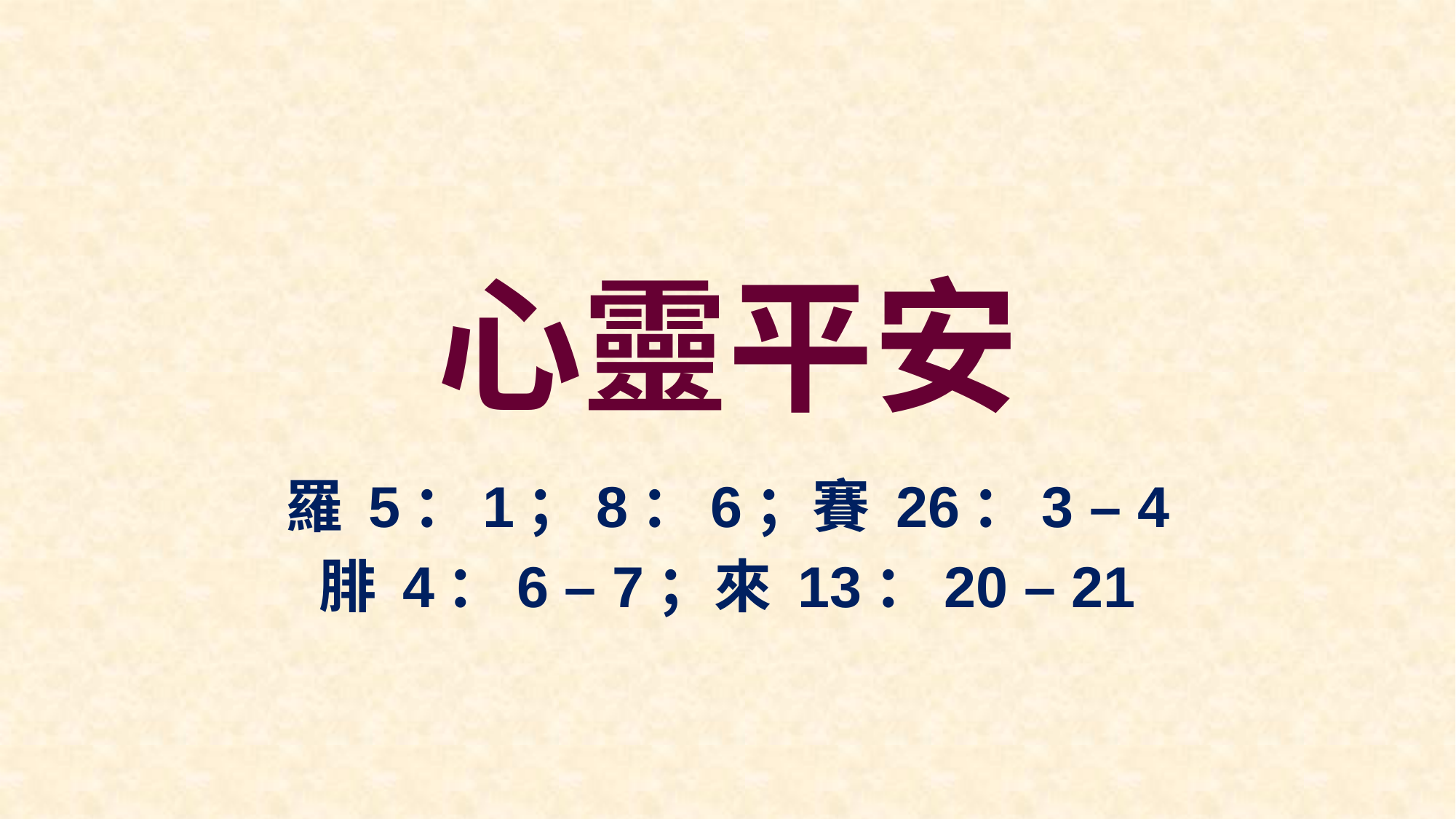

# 心靈平安
羅 5：1；8：6；賽 26：3 – 4
腓 4：6 – 7；來 13：20 – 21